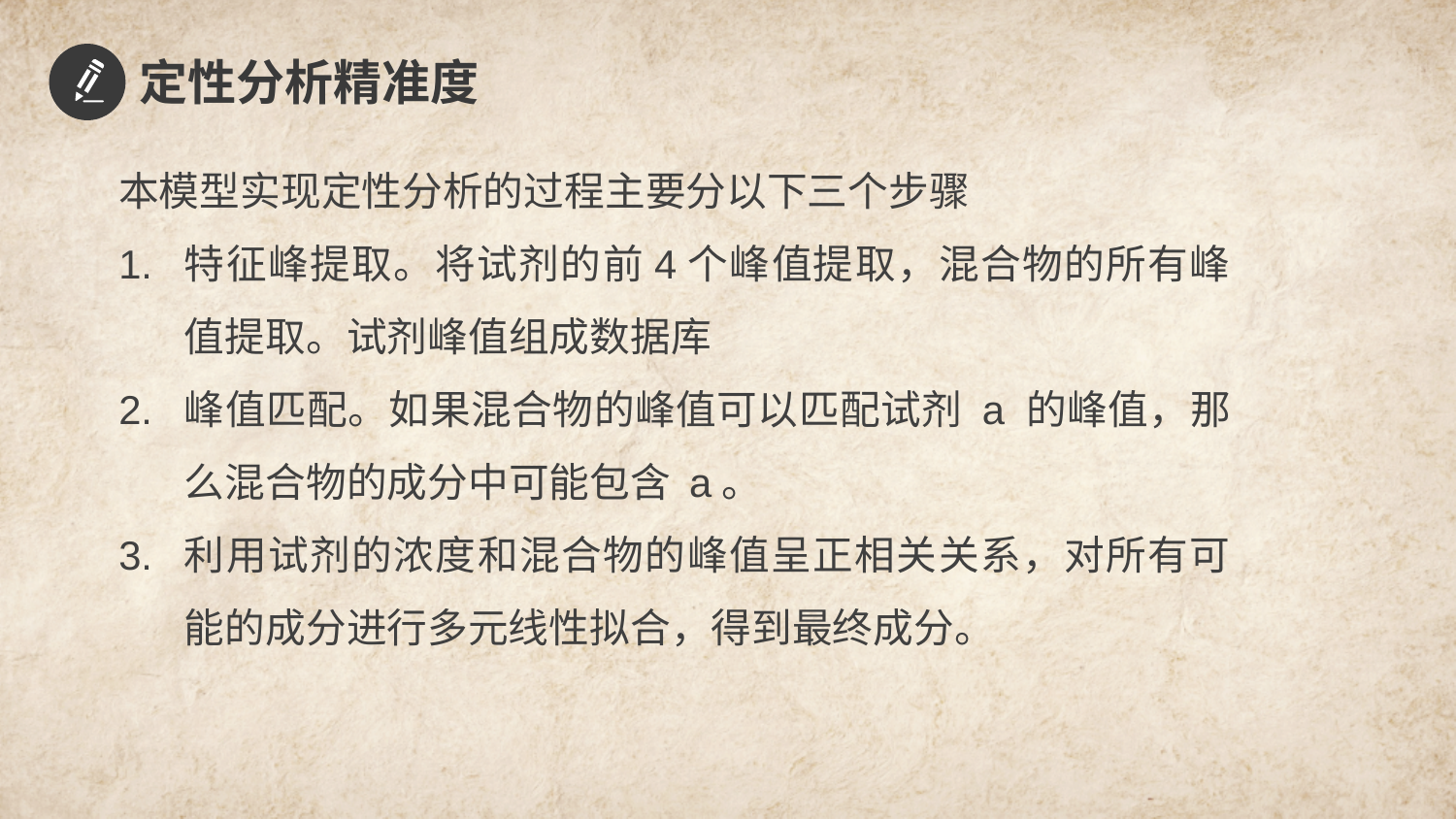

定性分析精准度
本模型实现定性分析的过程主要分以下三个步骤
特征峰提取。将试剂的前4个峰值提取，混合物的所有峰值提取。试剂峰值组成数据库
峰值匹配。如果混合物的峰值可以匹配试剂 a 的峰值，那么混合物的成分中可能包含 a。
利用试剂的浓度和混合物的峰值呈正相关关系，对所有可能的成分进行多元线性拟合，得到最终成分。